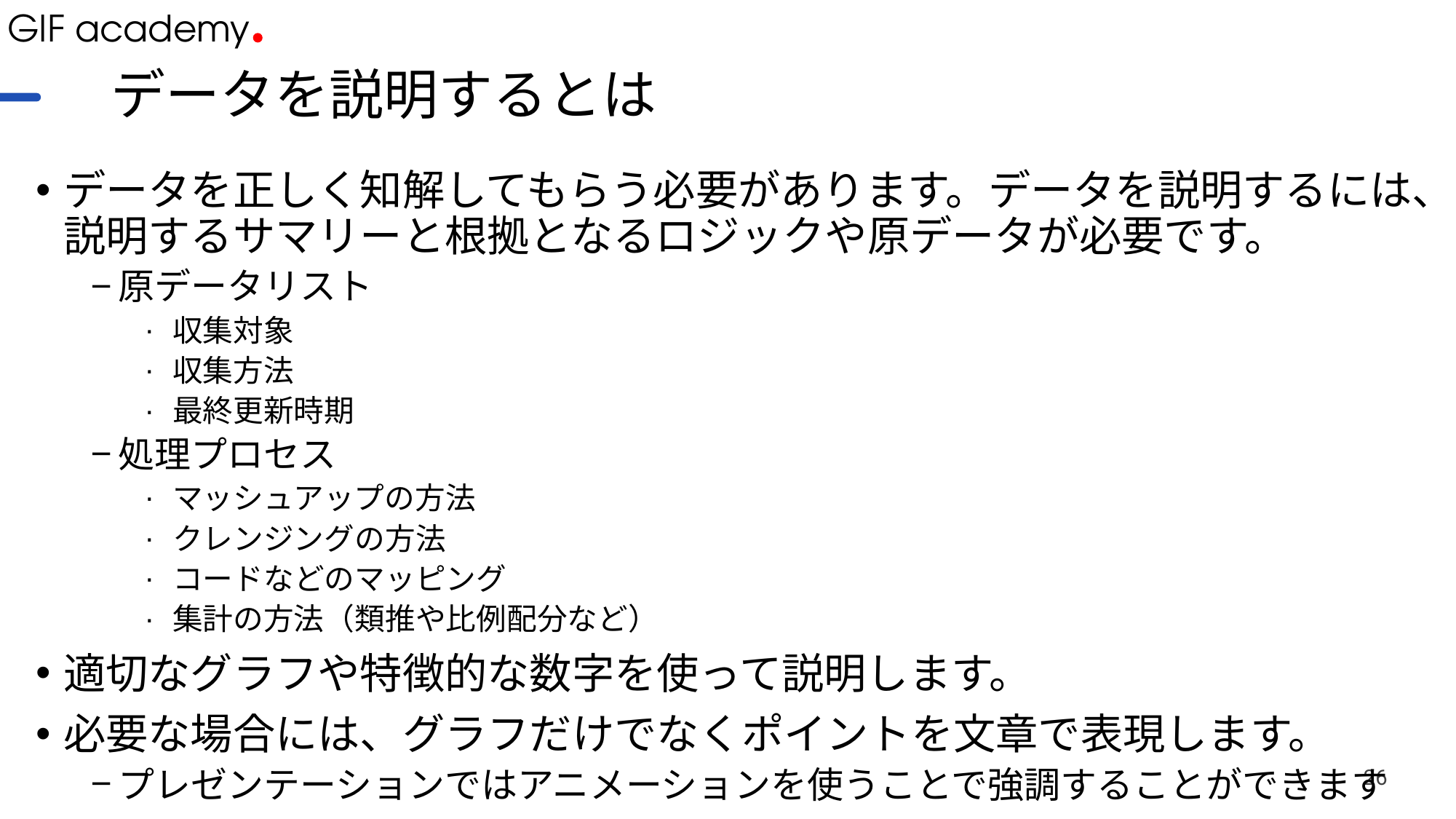

# データを説明するとは
データを正しく知解してもらう必要があります。データを説明するには、説明するサマリーと根拠となるロジックや原データが必要です。
原データリスト
収集対象
収集方法
最終更新時期
処理プロセス
マッシュアップの方法
クレンジングの方法
コードなどのマッピング
集計の方法（類推や比例配分など）
適切なグラフや特徴的な数字を使って説明します。
必要な場合には、グラフだけでなくポイントを文章で表現します。
プレゼンテーションではアニメーションを使うことで強調することができます

26